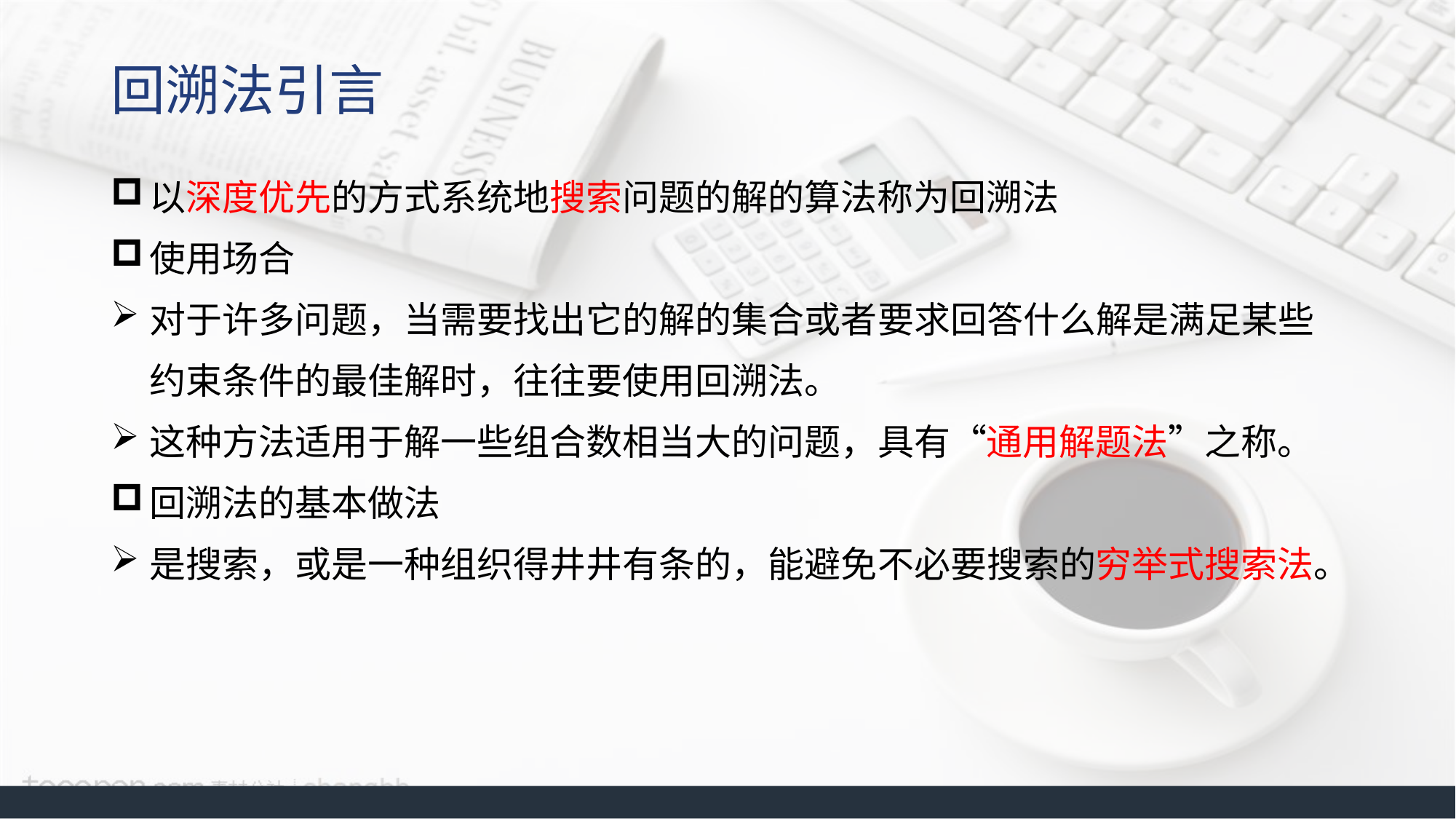

# 回溯法引言
以深度优先的方式系统地搜索问题的解的算法称为回溯法
使用场合
对于许多问题，当需要找出它的解的集合或者要求回答什么解是满足某些约束条件的最佳解时，往往要使用回溯法。
这种方法适用于解一些组合数相当大的问题，具有“通用解题法”之称。
回溯法的基本做法
是搜索，或是一种组织得井井有条的，能避免不必要搜索的穷举式搜索法。